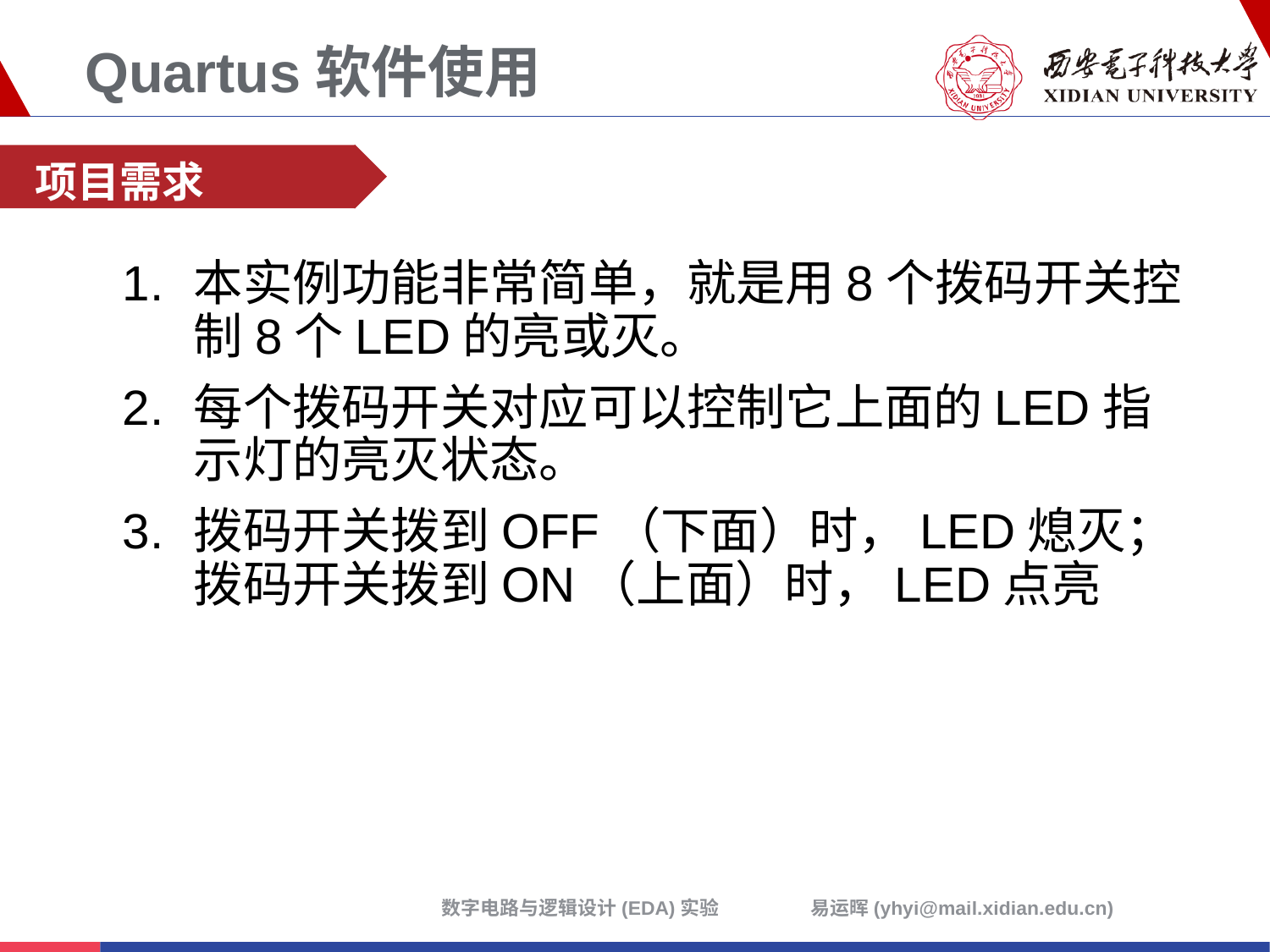

# Quartus软件使用
项目需求
本实例功能非常简单，就是用8个拨码开关控制8个LED的亮或灭。
每个拨码开关对应可以控制它上面的LED指示灯的亮灭状态。
拨码开关拨到OFF（下面）时，LED熄灭；拨码开关拨到ON（上面）时，LED点亮